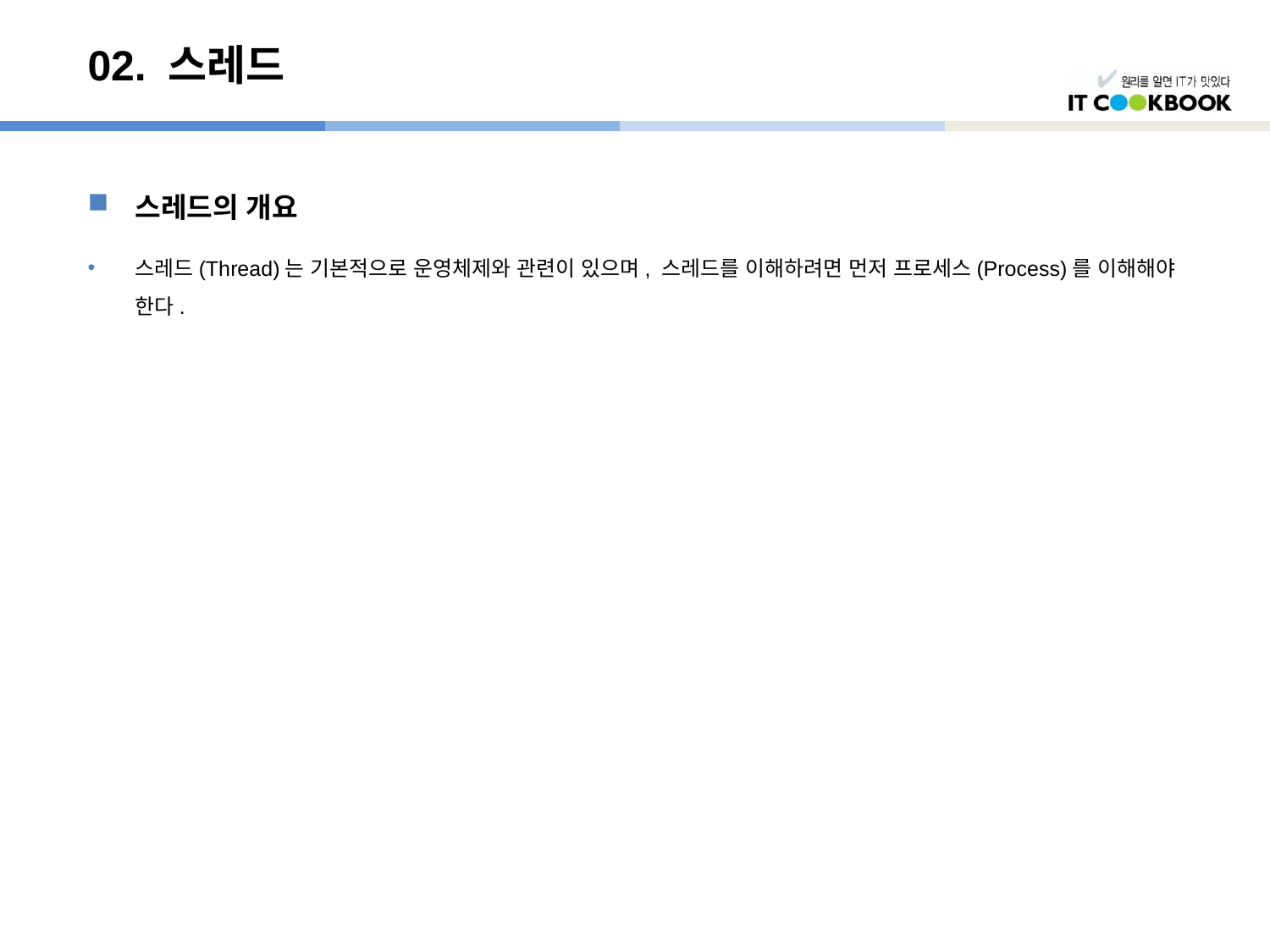

# 02. 스레드
스레드의 개요
스레드(Thread)는 기본적으로 운영체제와 관련이 있으며, 스레드를 이해하려면 먼저 프로세스(Process)를 이해해야 한다.